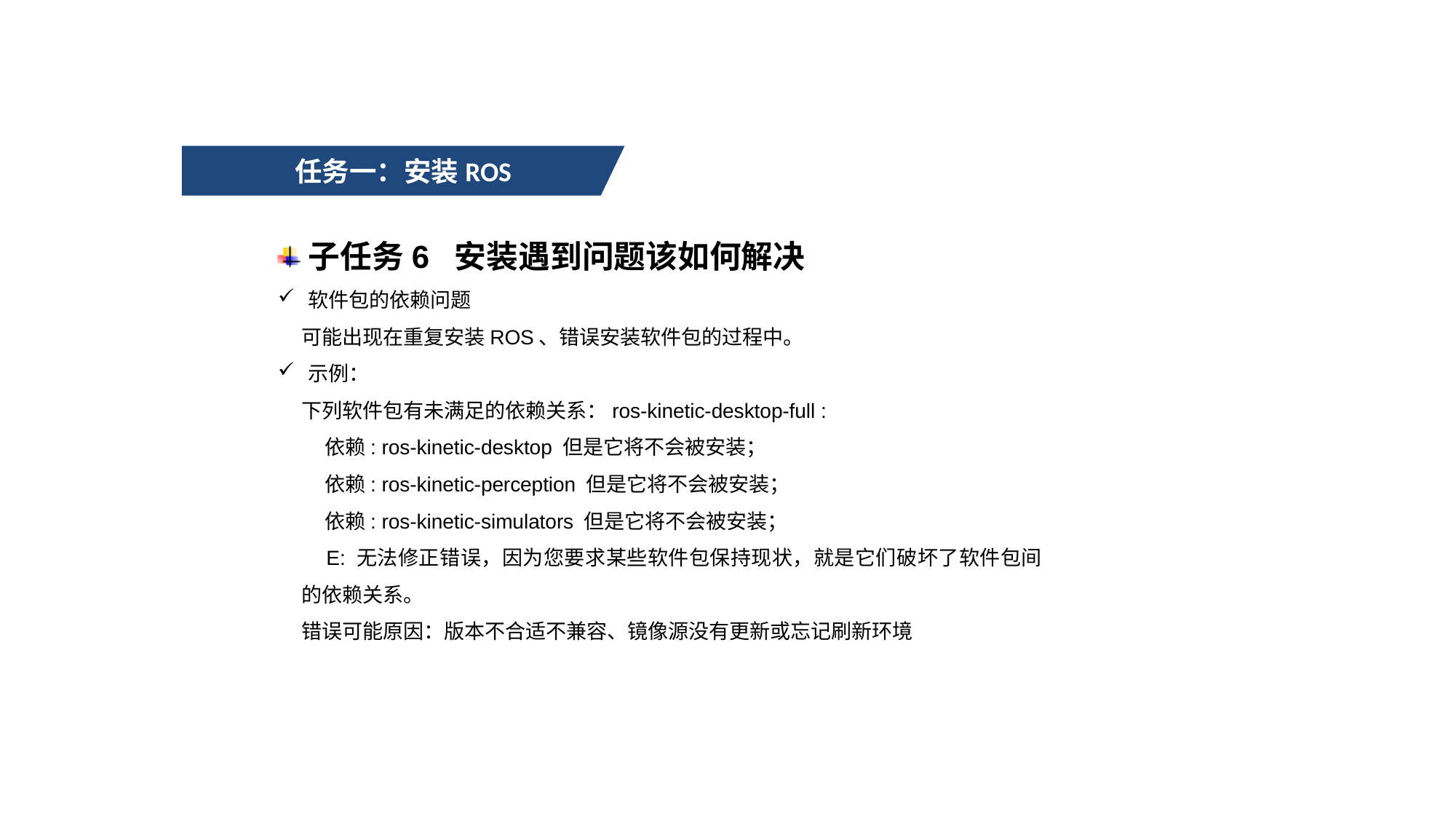

任务一：安装ROS
子任务6  安装遇到问题该如何解决
软件包的依赖问题
可能出现在重复安装ROS、错误安装软件包的过程中。
示例：
下列软件包有未满足的依赖关系：ros-kinetic-desktop-full :
    依赖: ros-kinetic-desktop 但是它将不会被安装；
    依赖: ros-kinetic-perception 但是它将不会被安装；
    依赖: ros-kinetic-simulators 但是它将不会被安装；
    E: 无法修正错误，因为您要求某些软件包保持现状，就是它们破坏了软件包间的依赖关系。
错误可能原因：版本不合适不兼容、镜像源没有更新或忘记刷新环境